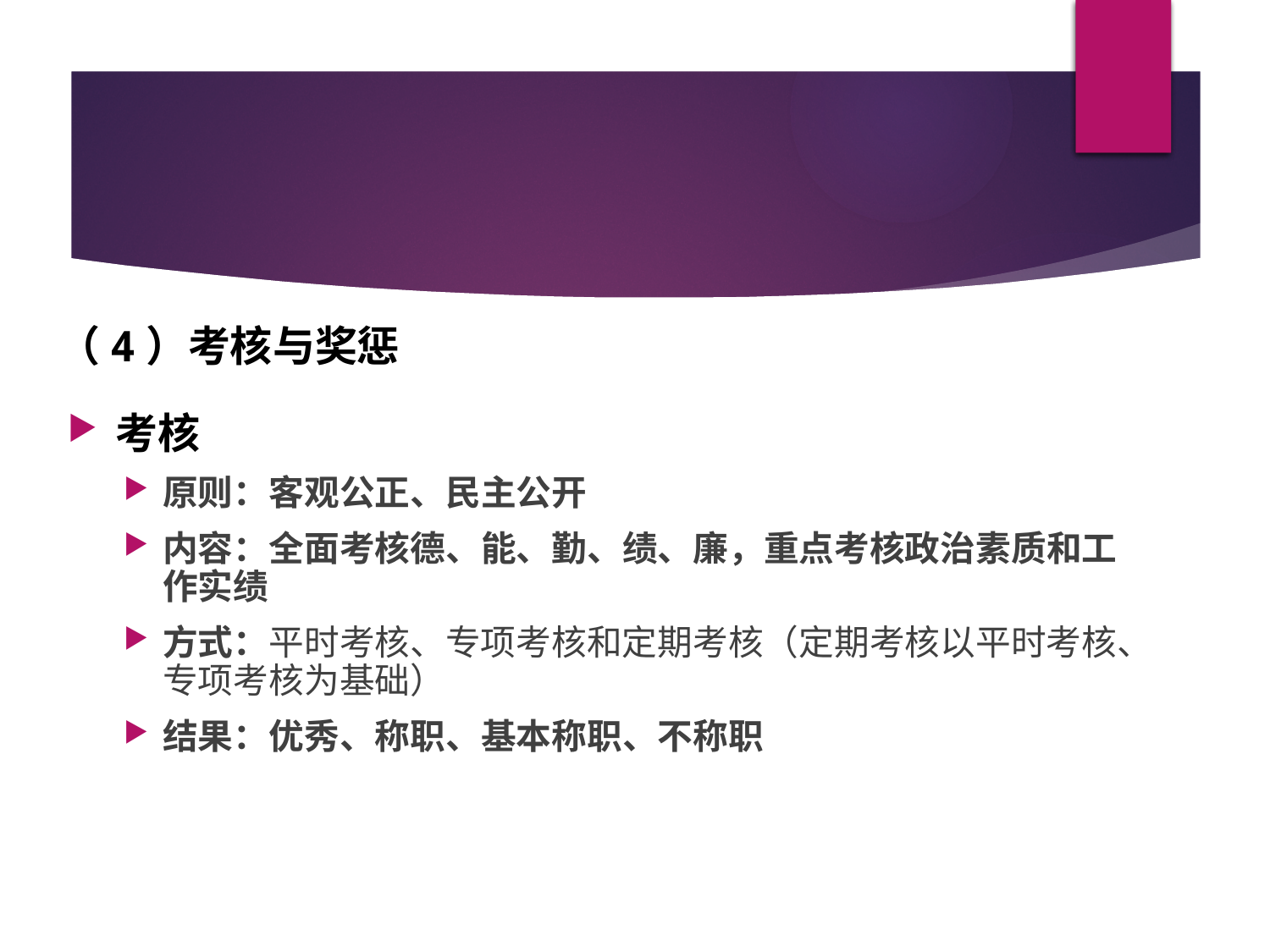

（4）考核与奖惩
考核
原则：客观公正、民主公开
内容：全面考核德、能、勤、绩、廉，重点考核政治素质和工作实绩
方式：平时考核、专项考核和定期考核（定期考核以平时考核、专项考核为基础）
结果：优秀、称职、基本称职、不称职